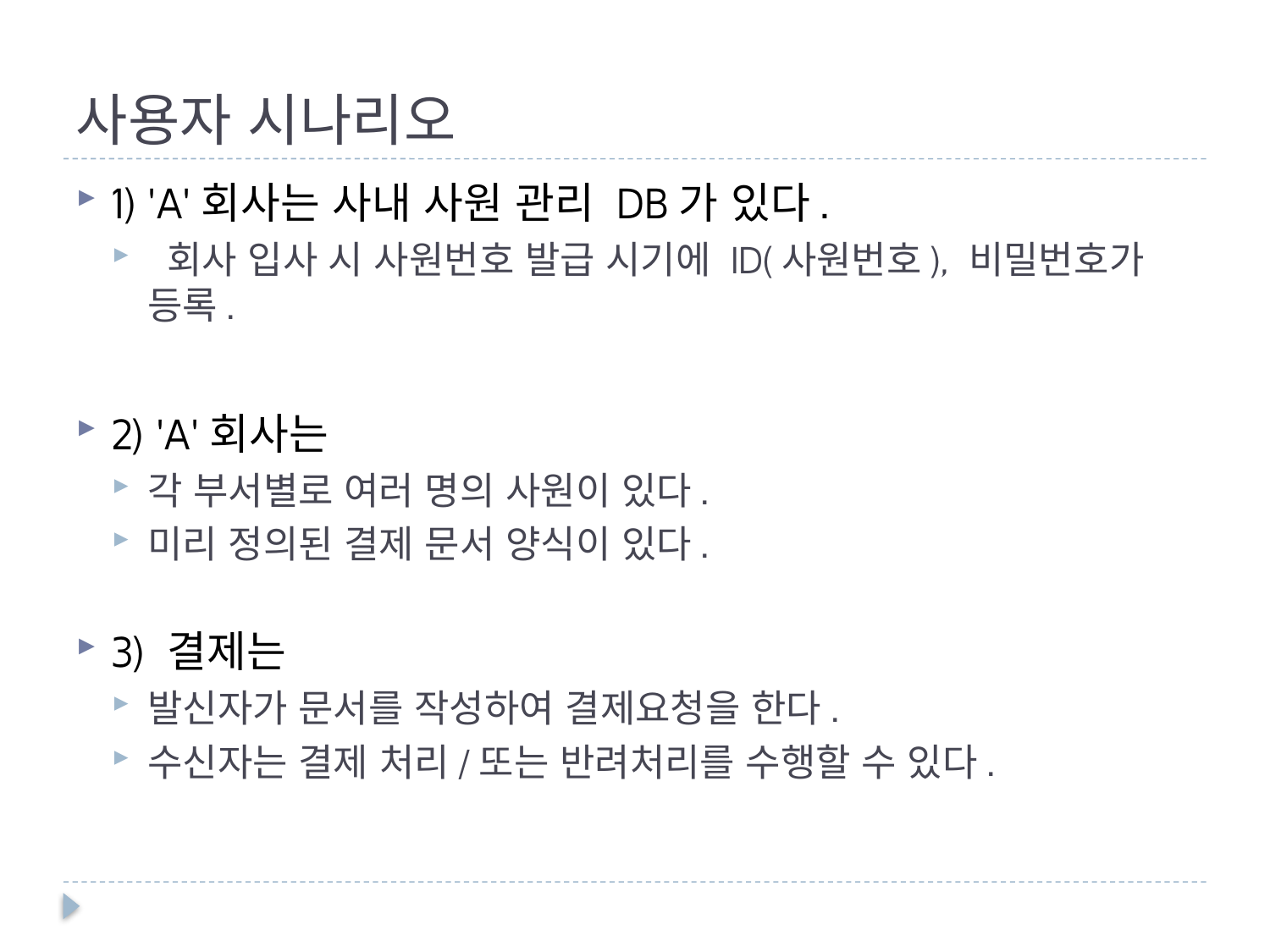

# 사용자 시나리오
1) 'A'회사는 사내 사원 관리 DB가 있다.
 회사 입사 시 사원번호 발급 시기에 ID(사원번호), 비밀번호가 등록.

2) 'A'회사는
각 부서별로 여러 명의 사원이 있다.
미리 정의된 결제 문서 양식이 있다.

3) 결제는
발신자가 문서를 작성하여 결제요청을 한다.
수신자는 결제 처리/또는 반려처리를 수행할 수 있다.